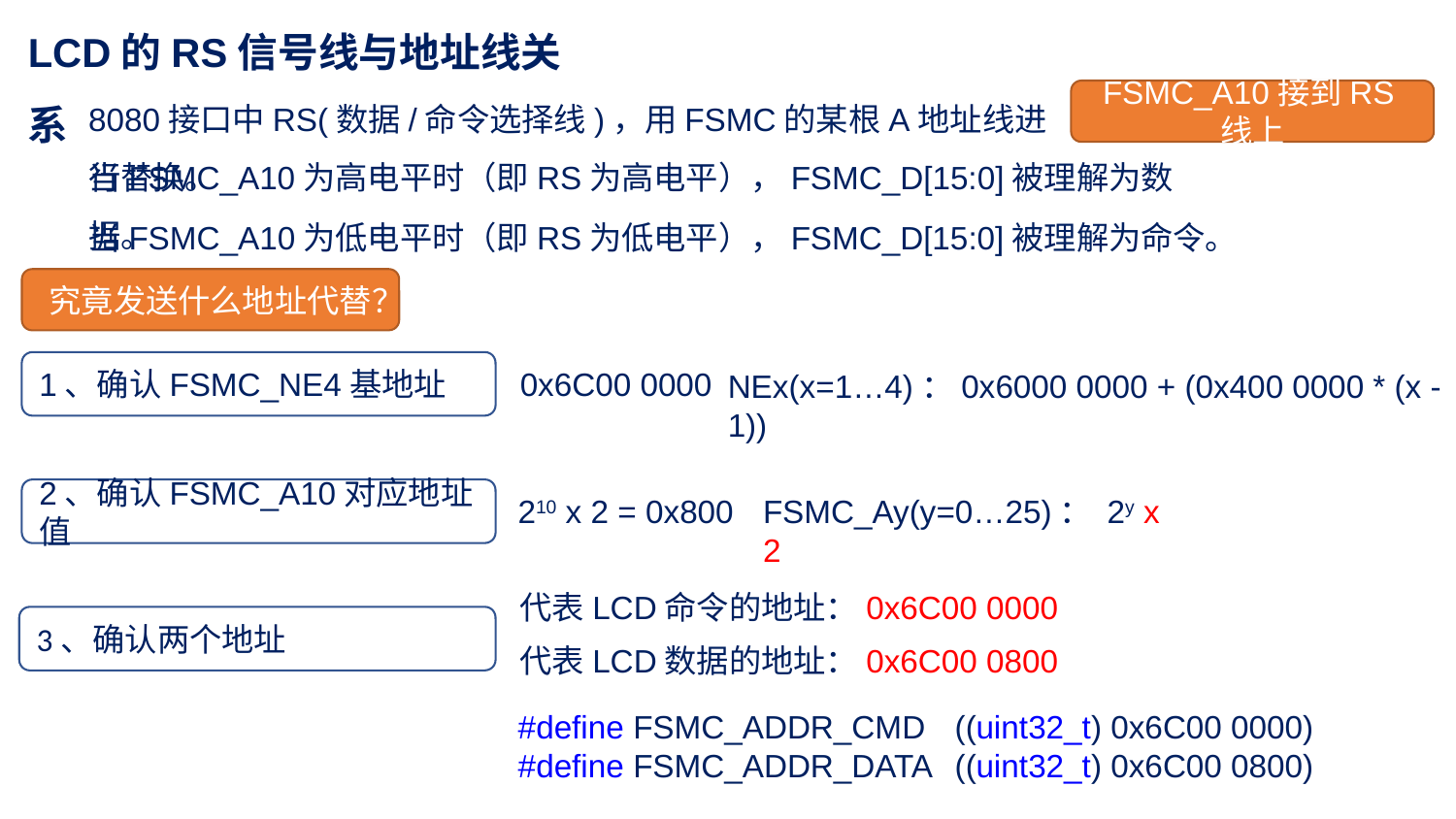

LCD的RS信号线与地址线关系
8080接口中RS(数据/命令选择线)，用FSMC的某根A地址线进行替换。
FSMC_A10接到RS线上
当FSMC_A10为高电平时（即RS为高电平），FSMC_D[15:0]被理解为数据。
当FSMC_A10为低电平时（即RS为低电平），FSMC_D[15:0]被理解为命令。
究竟发送什么地址代替？
1、确认FSMC_NE4基地址
0x6C00 0000
NEx(x=1…4)：0x6000 0000 + (0x400 0000 * (x - 1))
2、确认FSMC_A10对应地址值
210 x 2 = 0x800
FSMC_Ay(y=0…25)： 2y x 2
代表LCD命令的地址：0x6C00 0000
3、确认两个地址
代表LCD数据的地址：0x6C00 0800
#define FSMC_ADDR_CMD 	((uint32_t) 0x6C00 0000)
#define FSMC_ADDR_DATA 	((uint32_t) 0x6C00 0800)